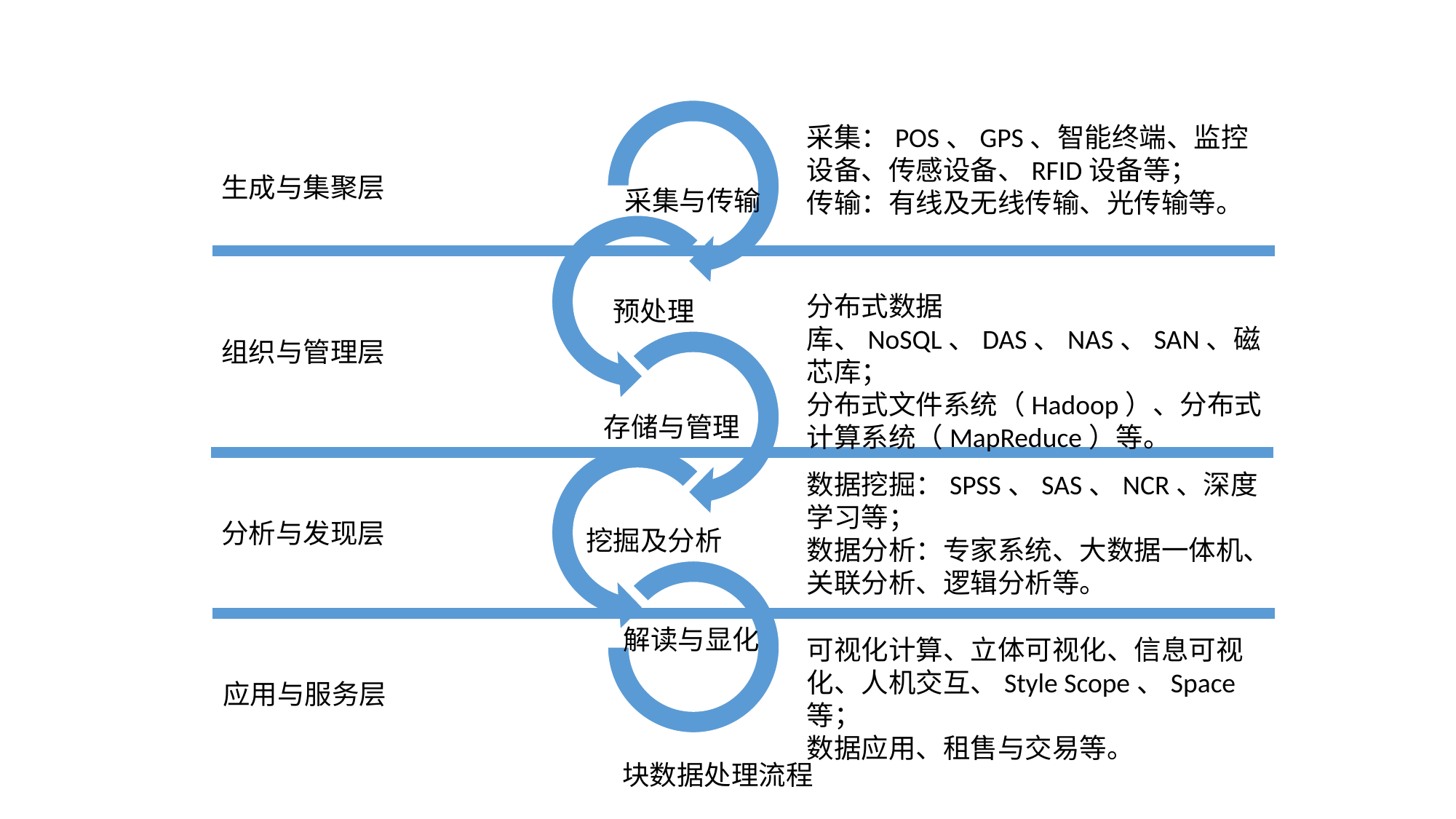

采集与传输
预处理
存储与管理
挖掘及分析
解读与显化
采集：POS、GPS、智能终端、监控设备、传感设备、RFID设备等；
传输：有线及无线传输、光传输等。
生成与集聚层
分布式数据库、NoSQL、DAS、NAS、SAN、磁芯库；
分布式文件系统（Hadoop）、分布式计算系统（MapReduce）等。
组织与管理层
数据挖掘：SPSS、SAS、NCR、深度学习等；
数据分析：专家系统、大数据一体机、关联分析、逻辑分析等。
分析与发现层
可视化计算、立体可视化、信息可视化、人机交互、Style Scope、Space等；
数据应用、租售与交易等。
应用与服务层
块数据处理流程